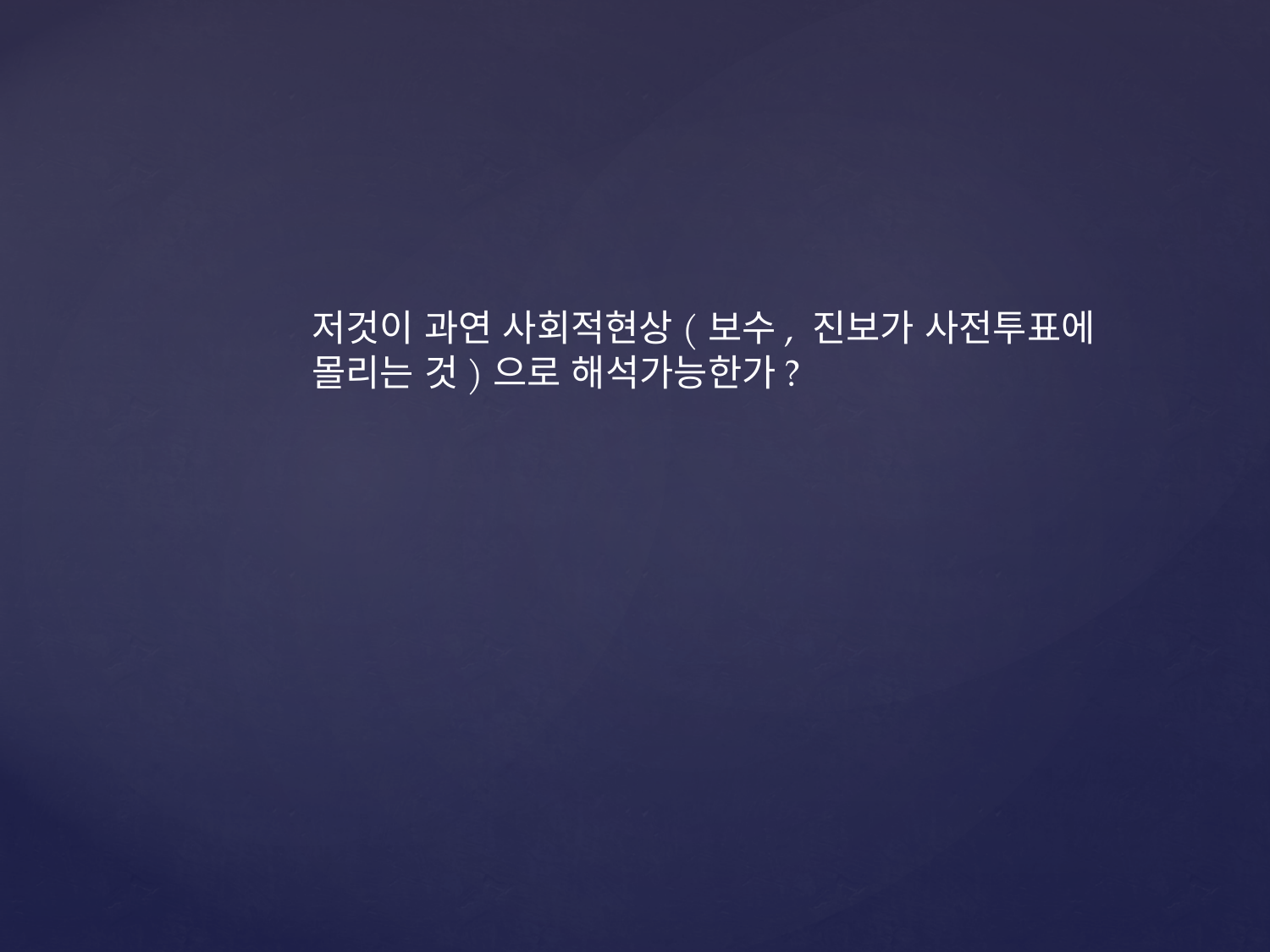

저것이 과연 사회적현상(보수, 진보가 사전투표에 몰리는 것)으로 해석가능한가?
#